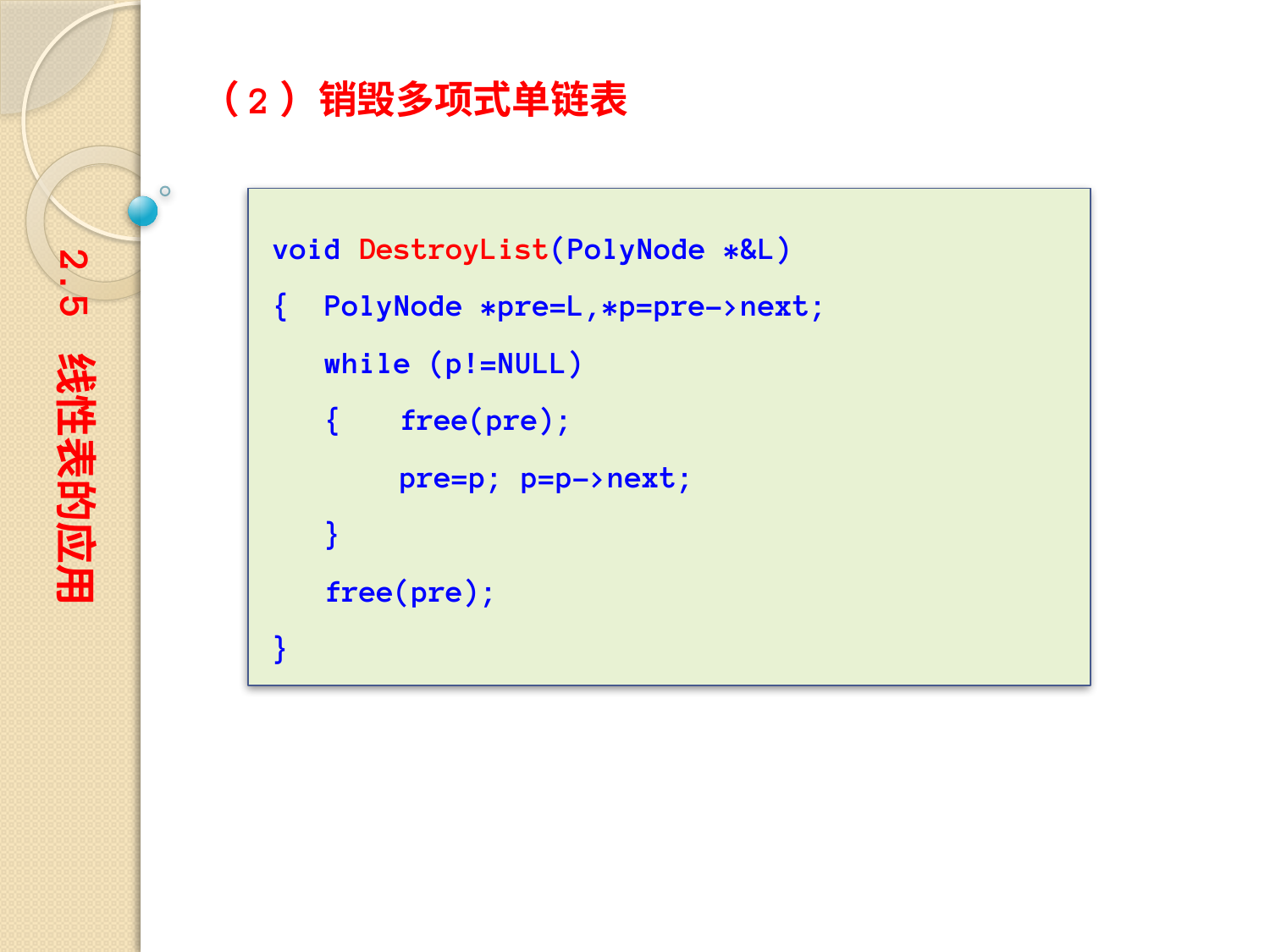

（2）销毁多项式单链表
void DestroyList(PolyNode *&L)
{  PolyNode *pre=L,*p=pre->next;
   while (p!=NULL)
   {	free(pre);
	pre=p; p=p->next;
   }
   free(pre);
}
2.5 线性表的应用